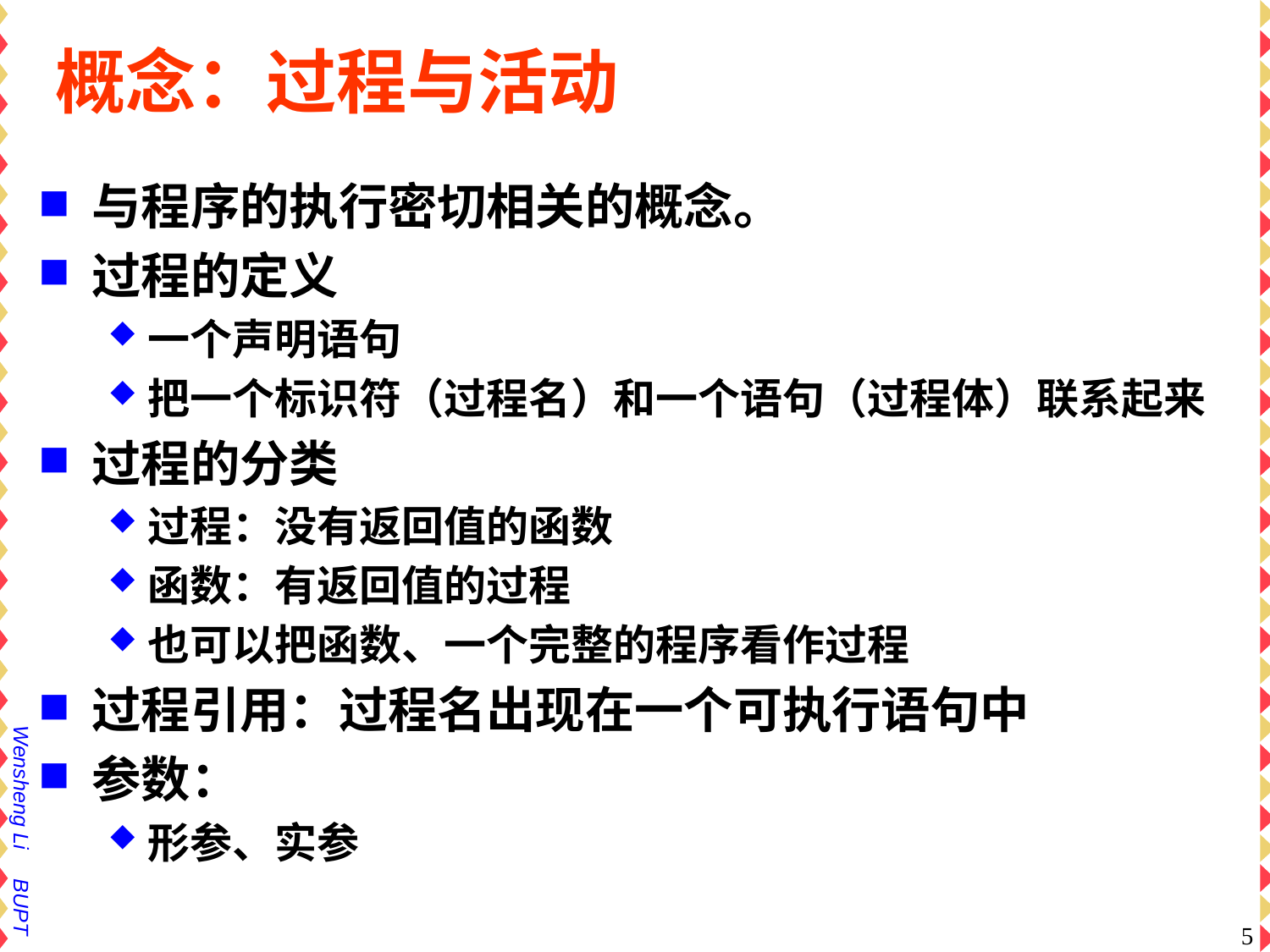

# 概念：过程与活动
与程序的执行密切相关的概念。
过程的定义
一个声明语句
把一个标识符（过程名）和一个语句（过程体）联系起来
过程的分类
过程：没有返回值的函数
函数：有返回值的过程
也可以把函数、一个完整的程序看作过程
过程引用：过程名出现在一个可执行语句中
参数：
形参、实参
5